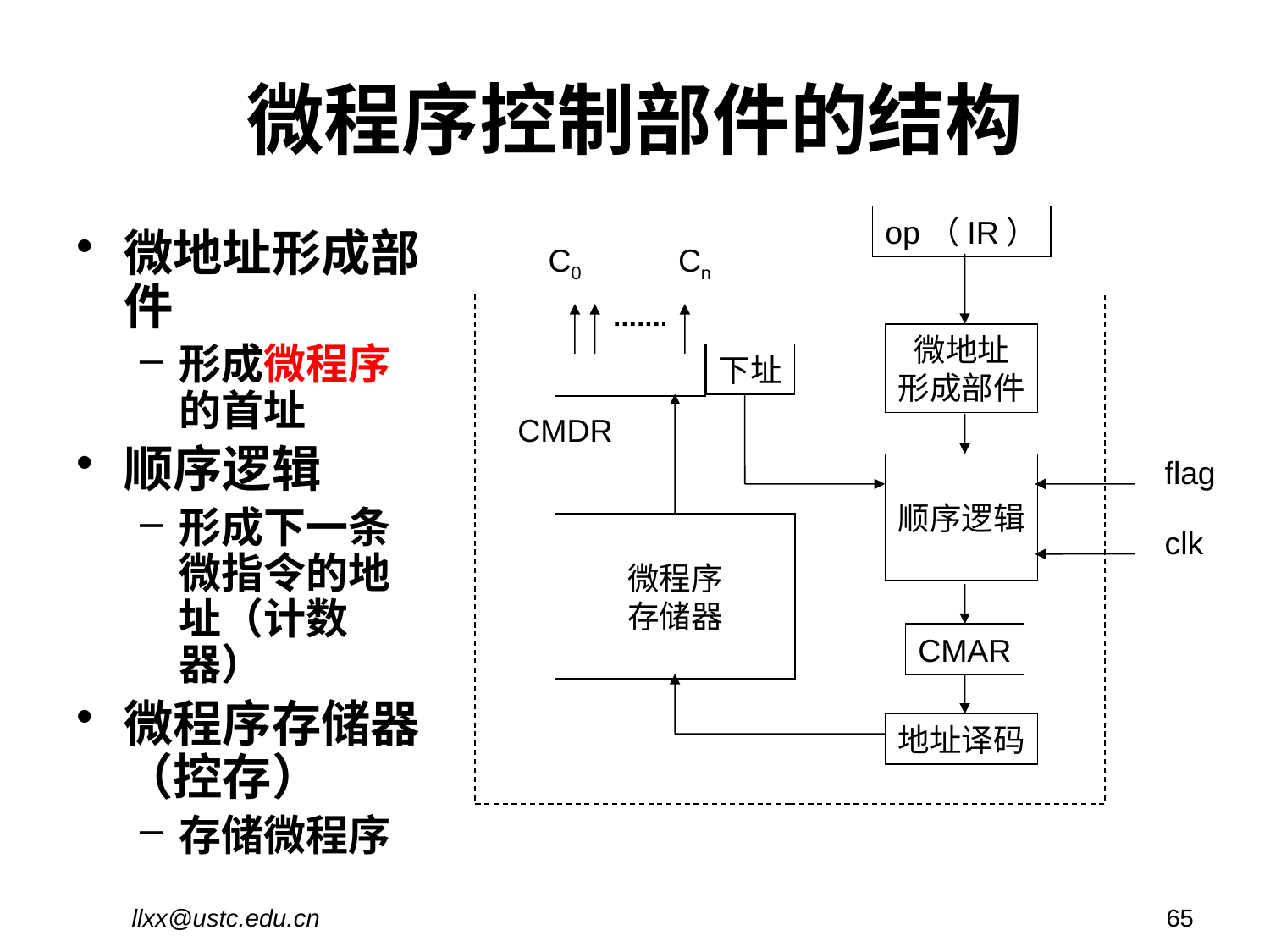

# 微程序控制部件的结构
op（IR）
C0
Cn

微地址
形成部件

下址

CMDR

flag

顺序逻辑

微程序
存储器

clk

CMAR

地址译码

微地址形成部件
形成微程序的首址
顺序逻辑
形成下一条微指令的地址（计数器）
微程序存储器（控存）
存储微程序
llxx@ustc.edu.cn
65